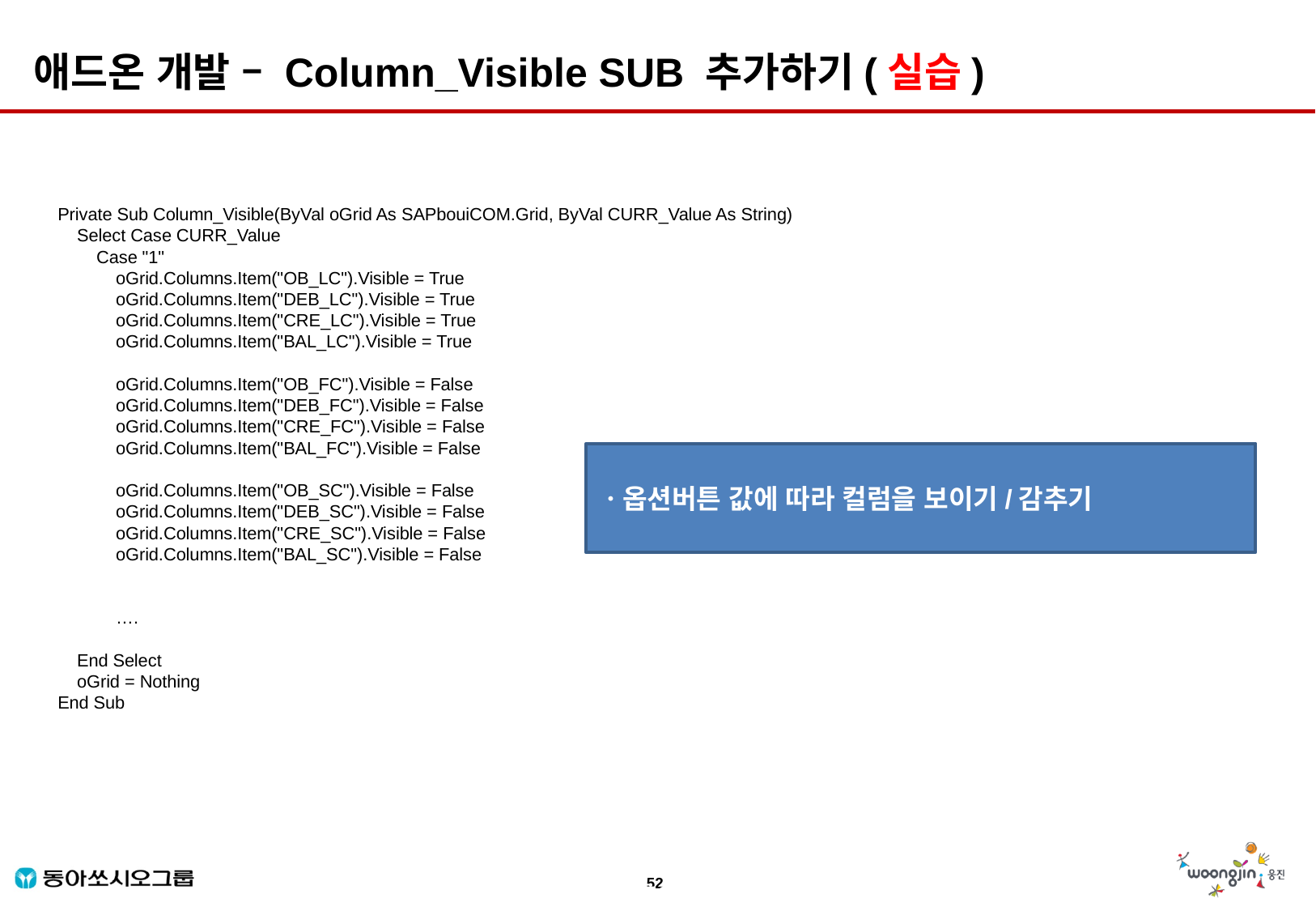

애드온 개발 – Column_Visible SUB 추가하기(실습)
Private Sub Column_Visible(ByVal oGrid As SAPbouiCOM.Grid, ByVal CURR_Value As String)
    Select Case CURR_Value
        Case "1"
            oGrid.Columns.Item("OB_LC").Visible = True
            oGrid.Columns.Item("DEB_LC").Visible = True
            oGrid.Columns.Item("CRE_LC").Visible = True
            oGrid.Columns.Item("BAL_LC").Visible = True

            oGrid.Columns.Item("OB_FC").Visible = False
            oGrid.Columns.Item("DEB_FC").Visible = False
            oGrid.Columns.Item("CRE_FC").Visible = False
            oGrid.Columns.Item("BAL_FC").Visible = False

            oGrid.Columns.Item("OB_SC").Visible = False
            oGrid.Columns.Item("DEB_SC").Visible = False
            oGrid.Columns.Item("CRE_SC").Visible = False
            oGrid.Columns.Item("BAL_SC").Visible = False

            ….

    End Select
    oGrid = Nothing
End Sub

ㆍ옵션버튼 값에 따라 컬럼을 보이기/감추기